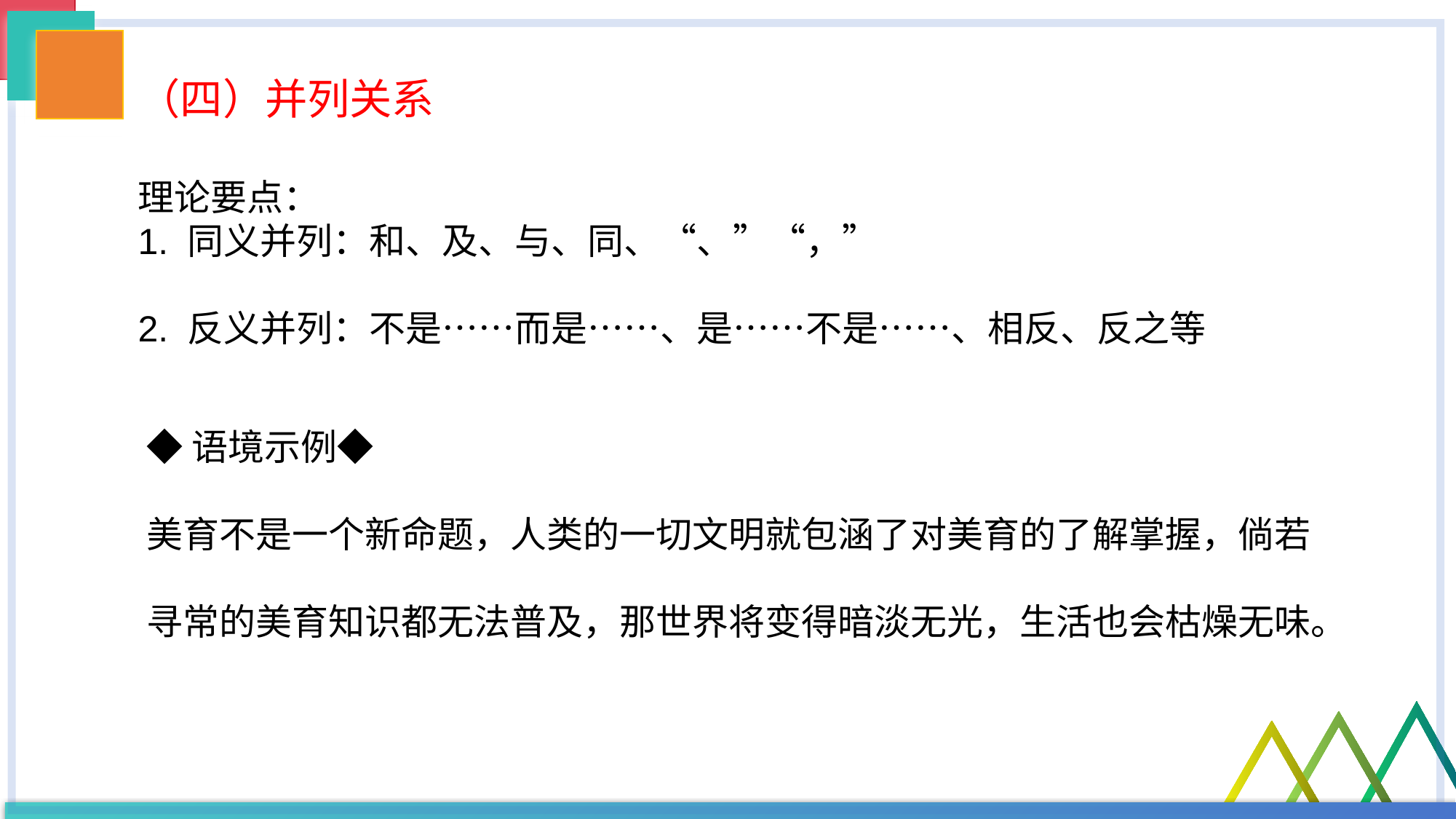

（四）并列关系

理论要点：
1. 同义并列：和、及、与、同、“、”“，”

2. 反义并列：不是……而是……、是……不是……、相反、反之等
◆语境示例◆

美育不是一个新命题，人类的一切文明就包涵了对美育的了解掌握，倘若

寻常的美育知识都无法普及，那世界将变得暗淡无光，生活也会枯燥无味。